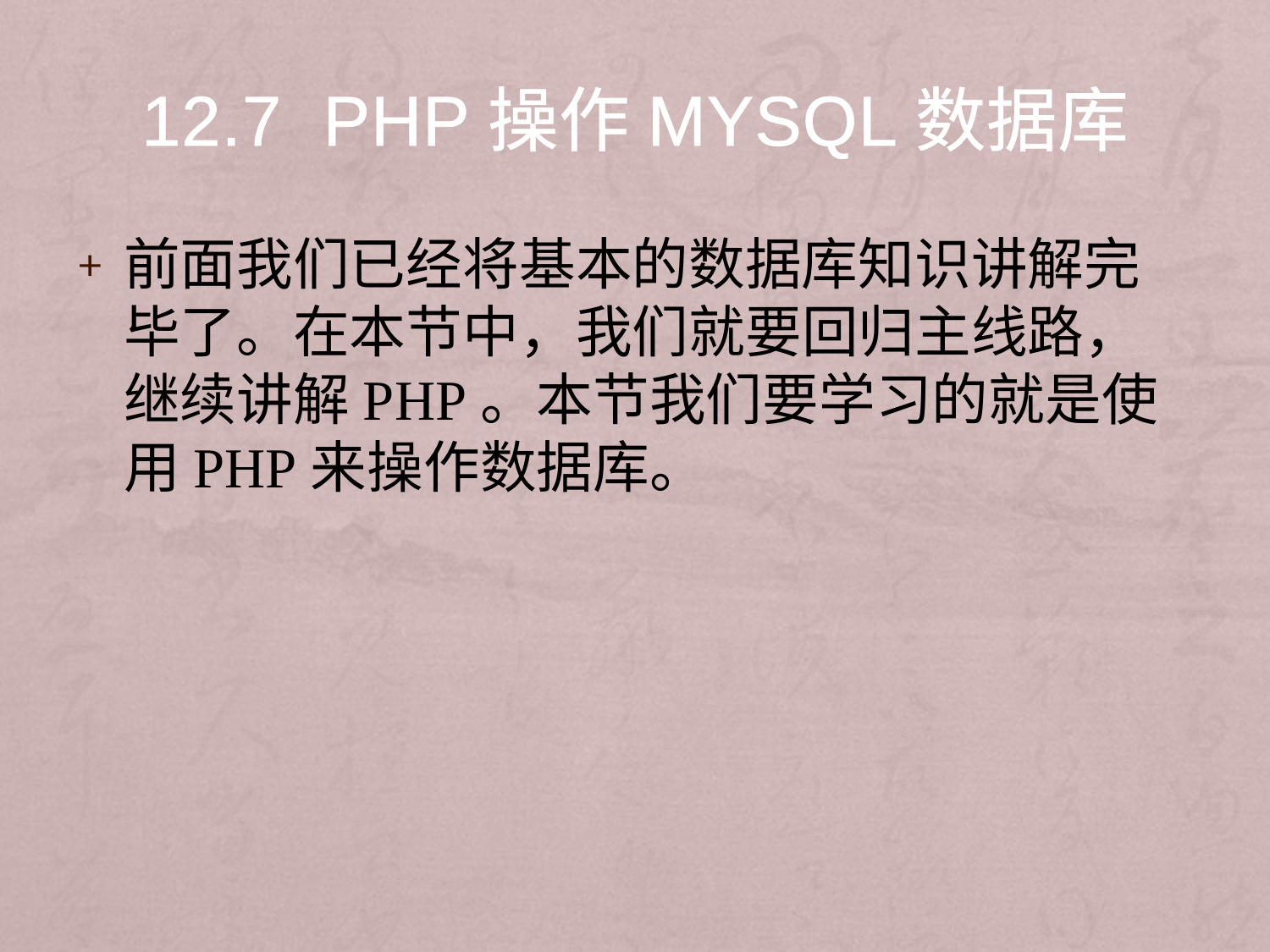

# 12.7  PHP操作MySQL数据库
前面我们已经将基本的数据库知识讲解完毕了。在本节中，我们就要回归主线路，继续讲解PHP。本节我们要学习的就是使用PHP来操作数据库。